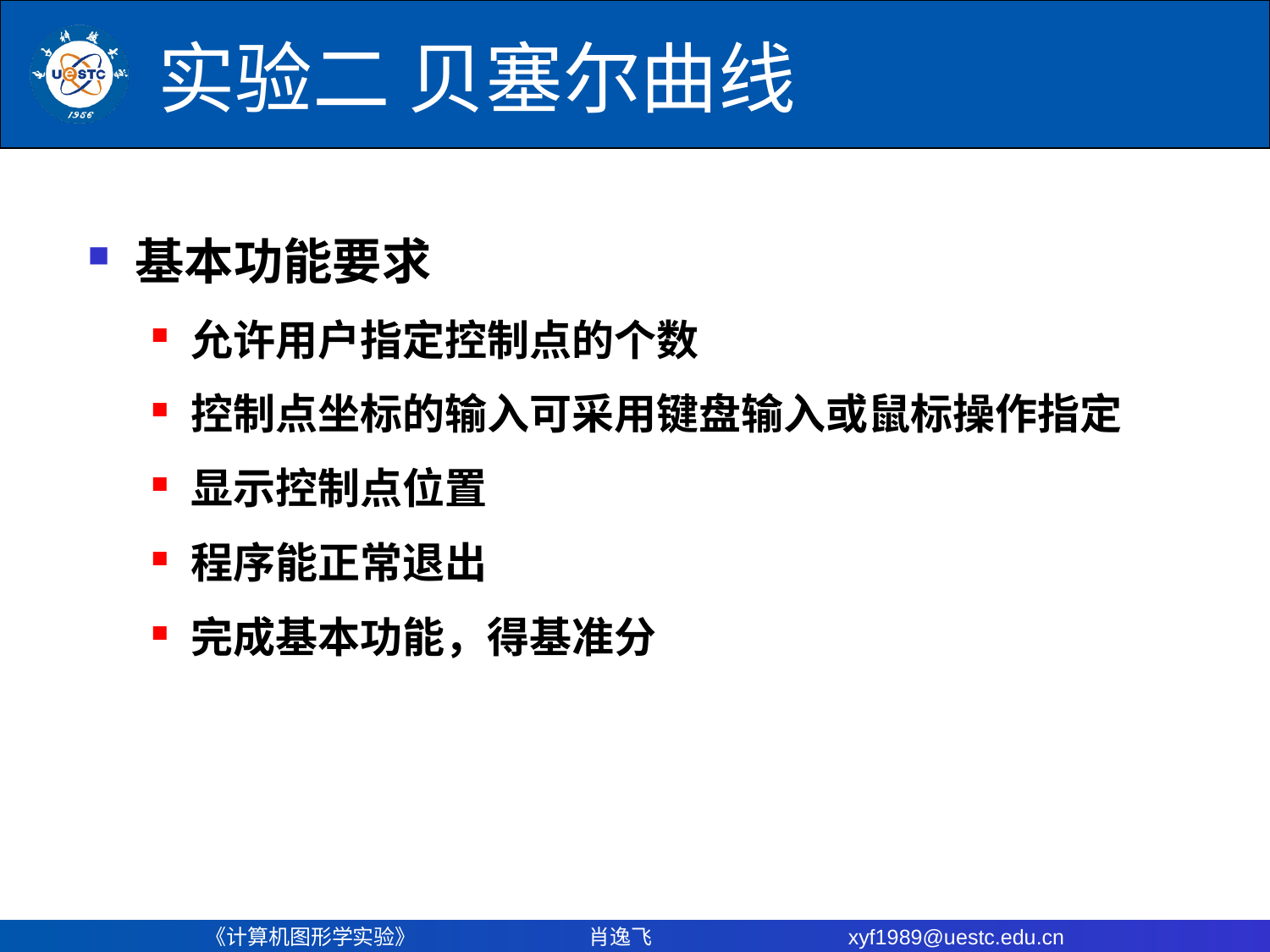

# 实验二 贝塞尔曲线
基本功能要求
允许用户指定控制点的个数
控制点坐标的输入可采用键盘输入或鼠标操作指定
显示控制点位置
程序能正常退出
完成基本功能，得基准分